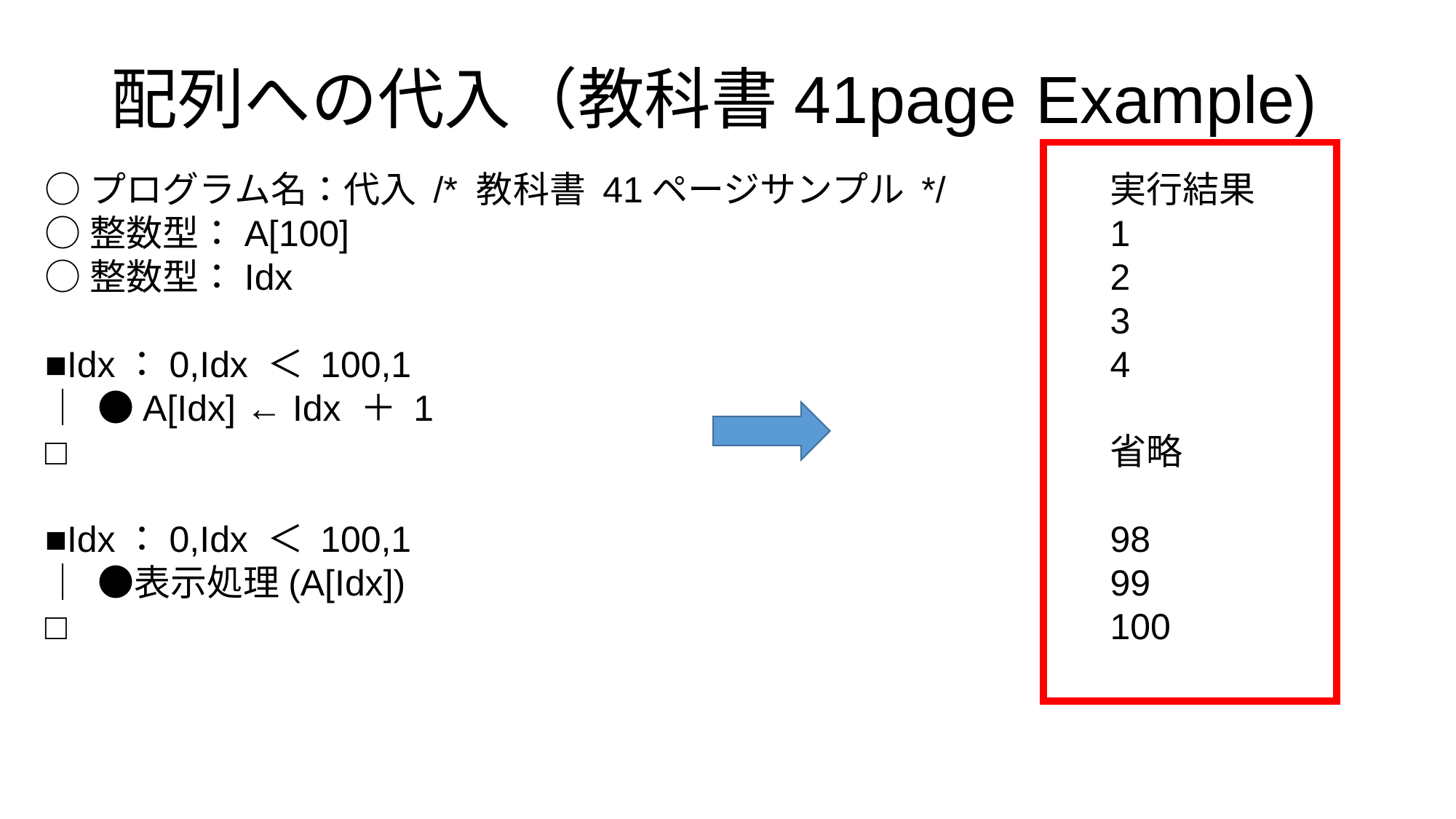

# 配列への代入（教科書41page Example)

○プログラム名：代入 /* 教科書 41ページサンプル */
○整数型：A[100]
○整数型：Idx

■Idx：0,Idx ＜ 100,1
｜  ●A[Idx] ← Idx ＋ 1
□

■Idx：0,Idx ＜ 100,1
｜  ●表示処理(A[Idx])
□

実行結果
1
2
3
4

省略

98
99
100